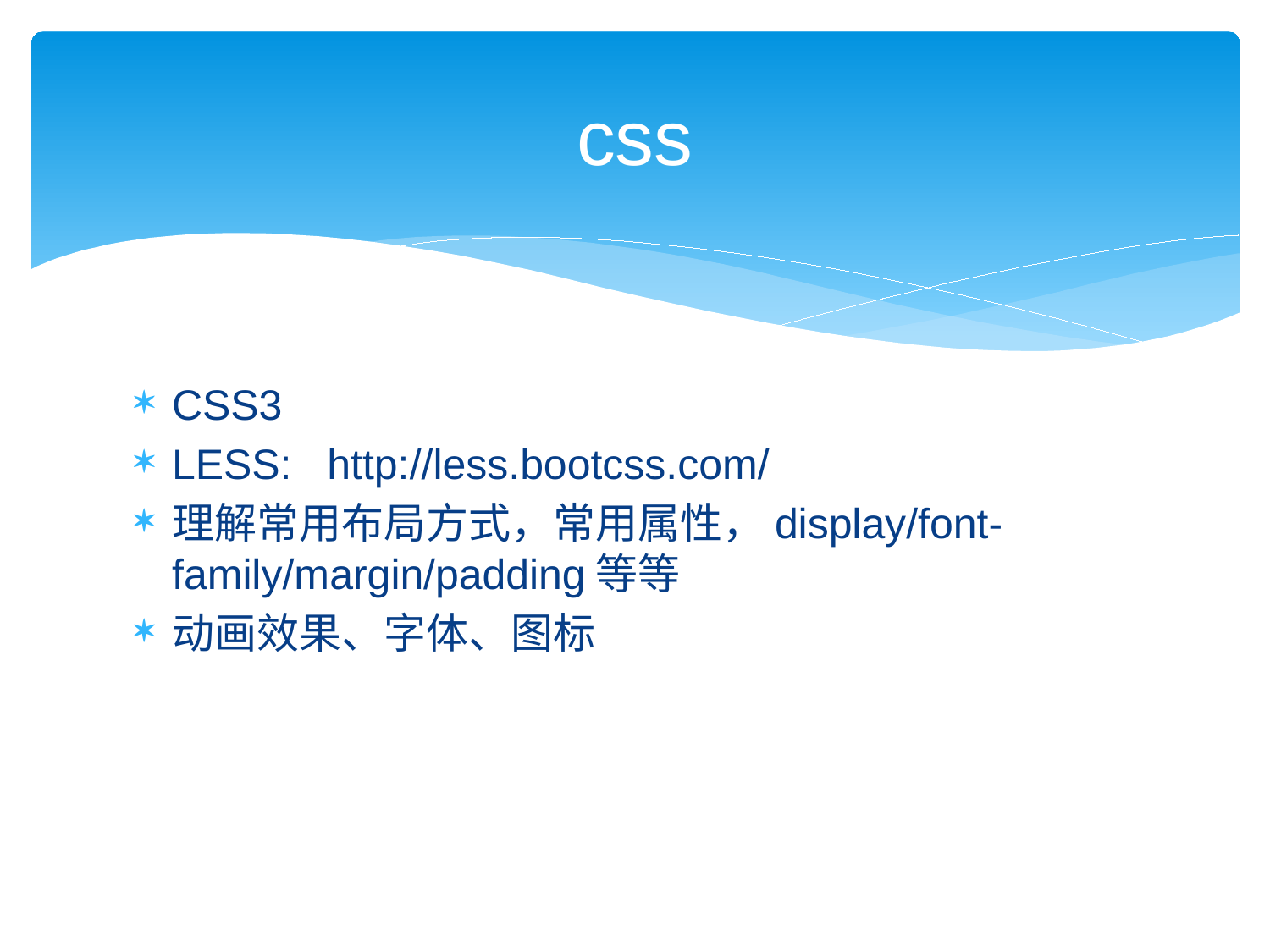

# css
CSS3
LESS:   http://less.bootcss.com/
理解常用布局方式，常用属性，display/font-family/margin/padding等等
动画效果、字体、图标